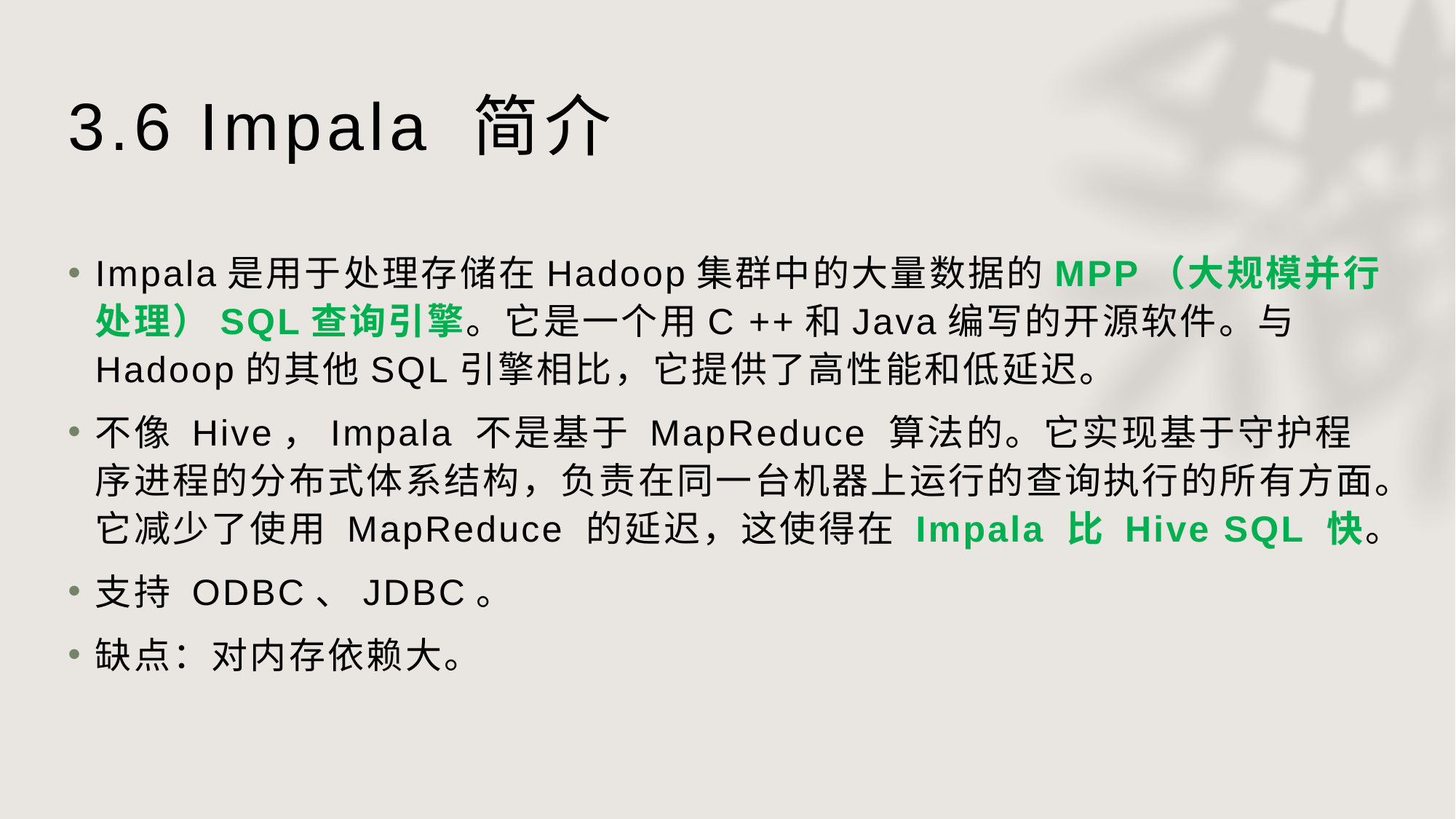

# 3.6 Impala 简介
Impala是用于处理存储在Hadoop集群中的大量数据的MPP（大规模并行处理）SQL查询引擎。它是一个用C ++和Java编写的开源软件。与Hadoop的其他SQL引擎相比，它提供了高性能和低延迟。
不像 Hive，Impala 不是基于 MapReduce 算法的。它实现基于守护程序进程的分布式体系结构，负责在同一台机器上运行的查询执行的所有方面。它减少了使用 MapReduce 的延迟，这使得在 Impala 比 Hive SQL 快。
支持 ODBC、JDBC。
缺点：对内存依赖大。